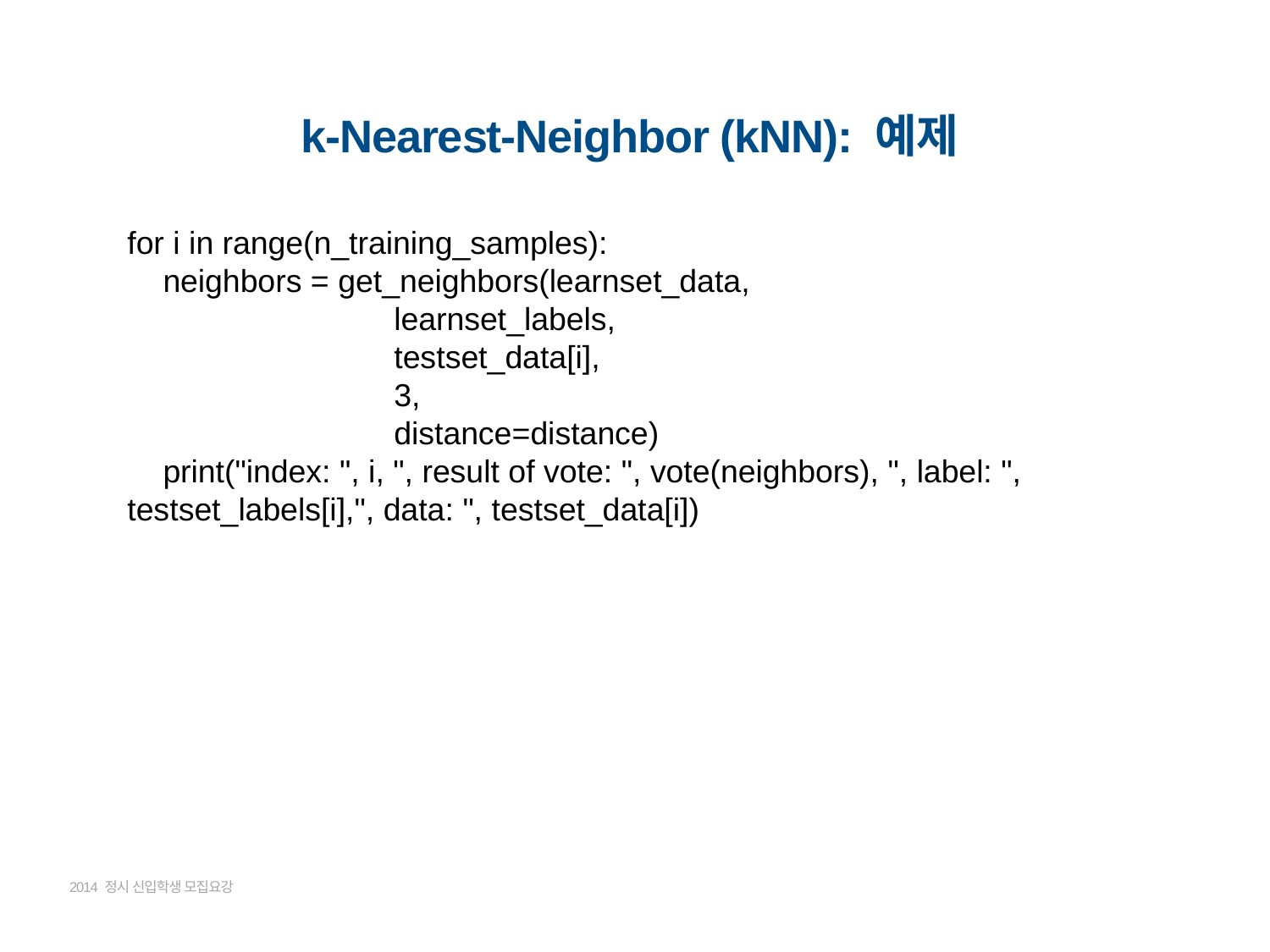

k-Nearest-Neighbor (kNN): 예제
for i in range(n_training_samples):
    neighbors = get_neighbors(learnset_data,
                              learnset_labels,
                              testset_data[i],
                              3,
                              distance=distance)
    print("index: ", i, ", result of vote: ", vote(neighbors), ", label: ", testset_labels[i],", data: ", testset_data[i])
2014 정시 신입학생 모집요강